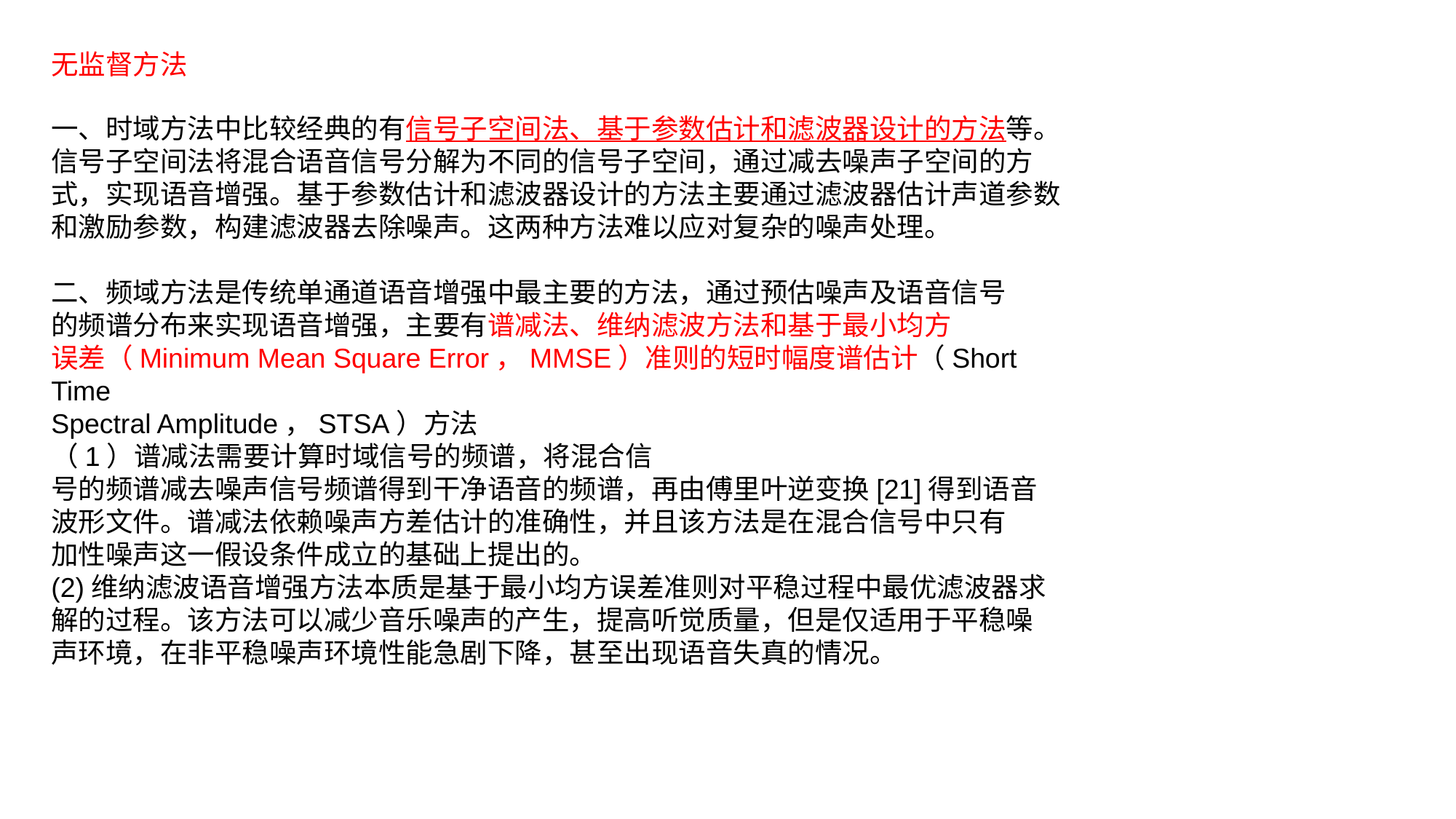

无监督方法
一、时域方法中比较经典的有信号子空间法、基于参数估计和滤波器设计的方法等。信号子空间法将混合语音信号分解为不同的信号子空间，通过减去噪声子空间的方式，实现语音增强。基于参数估计和滤波器设计的方法主要通过滤波器估计声道参数和激励参数，构建滤波器去除噪声。这两种方法难以应对复杂的噪声处理。

二、频域方法是传统单通道语音增强中最主要的方法，通过预估噪声及语音信号
的频谱分布来实现语音增强，主要有谱减法、维纳滤波方法和基于最小均方
误差（Minimum Mean Square Error，MMSE）准则的短时幅度谱估计（Short Time
Spectral Amplitude，STSA）方法
（1）谱减法需要计算时域信号的频谱，将混合信
号的频谱减去噪声信号频谱得到干净语音的频谱，再由傅里叶逆变换[21]得到语音
波形文件。谱减法依赖噪声方差估计的准确性，并且该方法是在混合信号中只有
加性噪声这一假设条件成立的基础上提出的。
(2)维纳滤波语音增强方法本质是基于最小均方误差准则对平稳过程中最优滤波器求解的过程。该方法可以减少音乐噪声的产生，提高听觉质量，但是仅适用于平稳噪
声环境，在非平稳噪声环境性能急剧下降，甚至出现语音失真的情况。